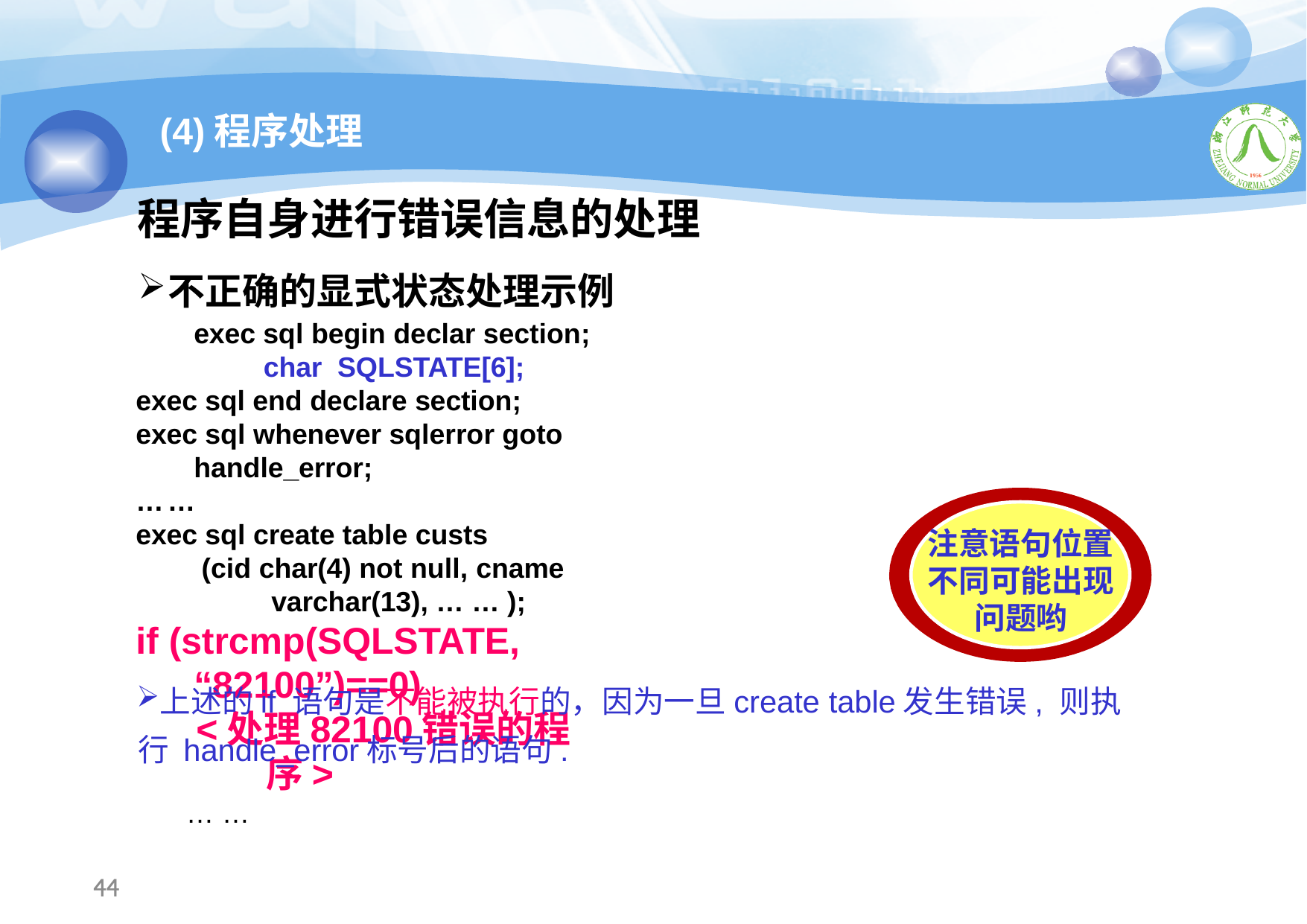

(4)程序处理
程序自身进行错误信息的处理
不正确的显式状态处理示例
exec sql begin declar section;  char SQLSTATE[6];
exec sql end declare section;
exec sql whenever sqlerror goto handle_error;
……
exec sql create table custs
(cid char(4) not null, cname varchar(13), … … );
if (strcmp(SQLSTATE, “82100”)==0)
<处理82100错误的程序>
… …

注意语句位置 不同可能出现 问题哟
上述的if 语句是不能被执行的，因为一旦create table发生错误, 则执行 handle_error标号后的语句.
44